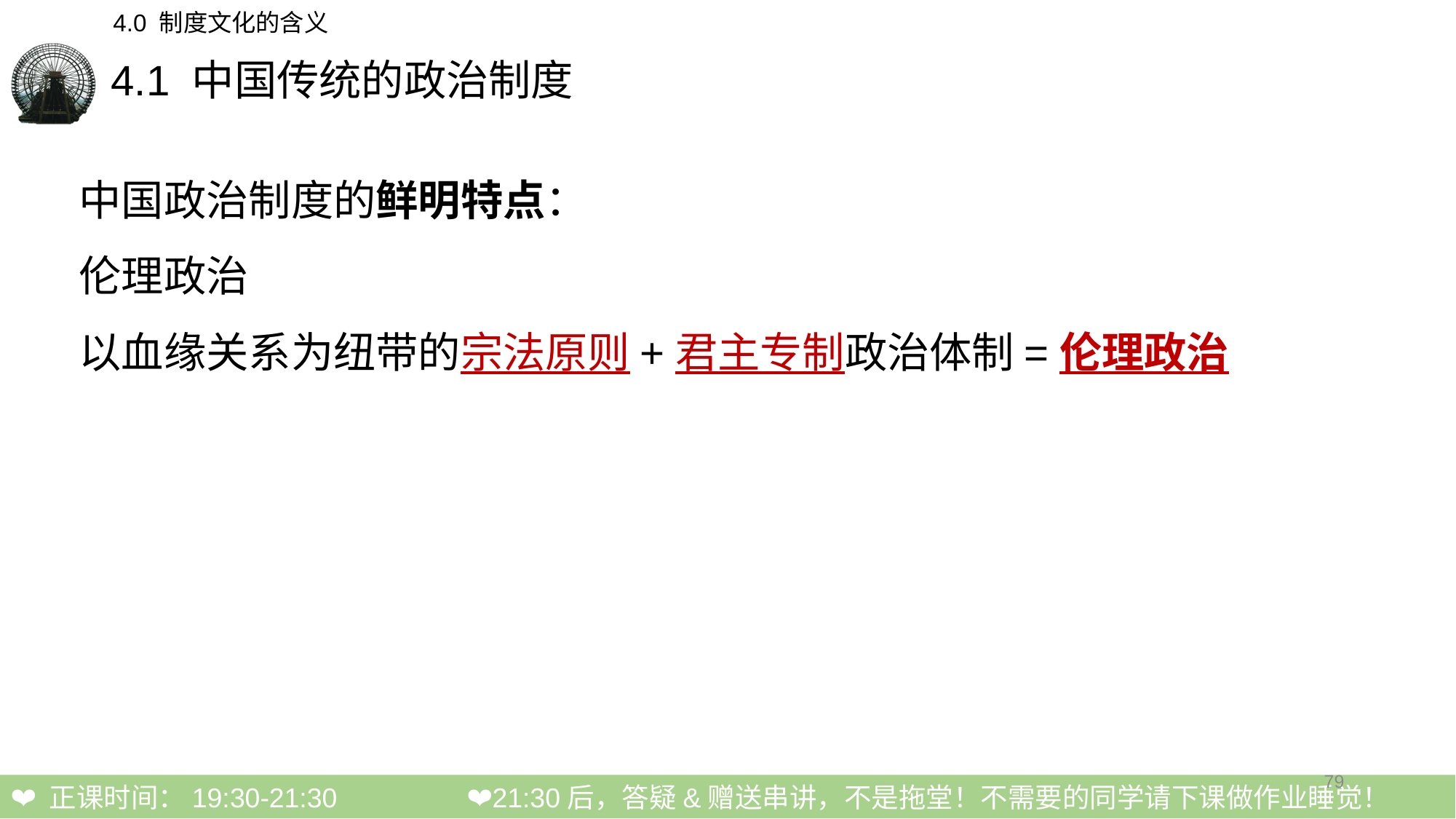

4.0 制度文化的含义
# 4.1 中国传统的政治制度
中国政治制度的鲜明特点：
伦理政治
以血缘关系为纽带的宗法原则+君主专制政治体制=伦理政治
79